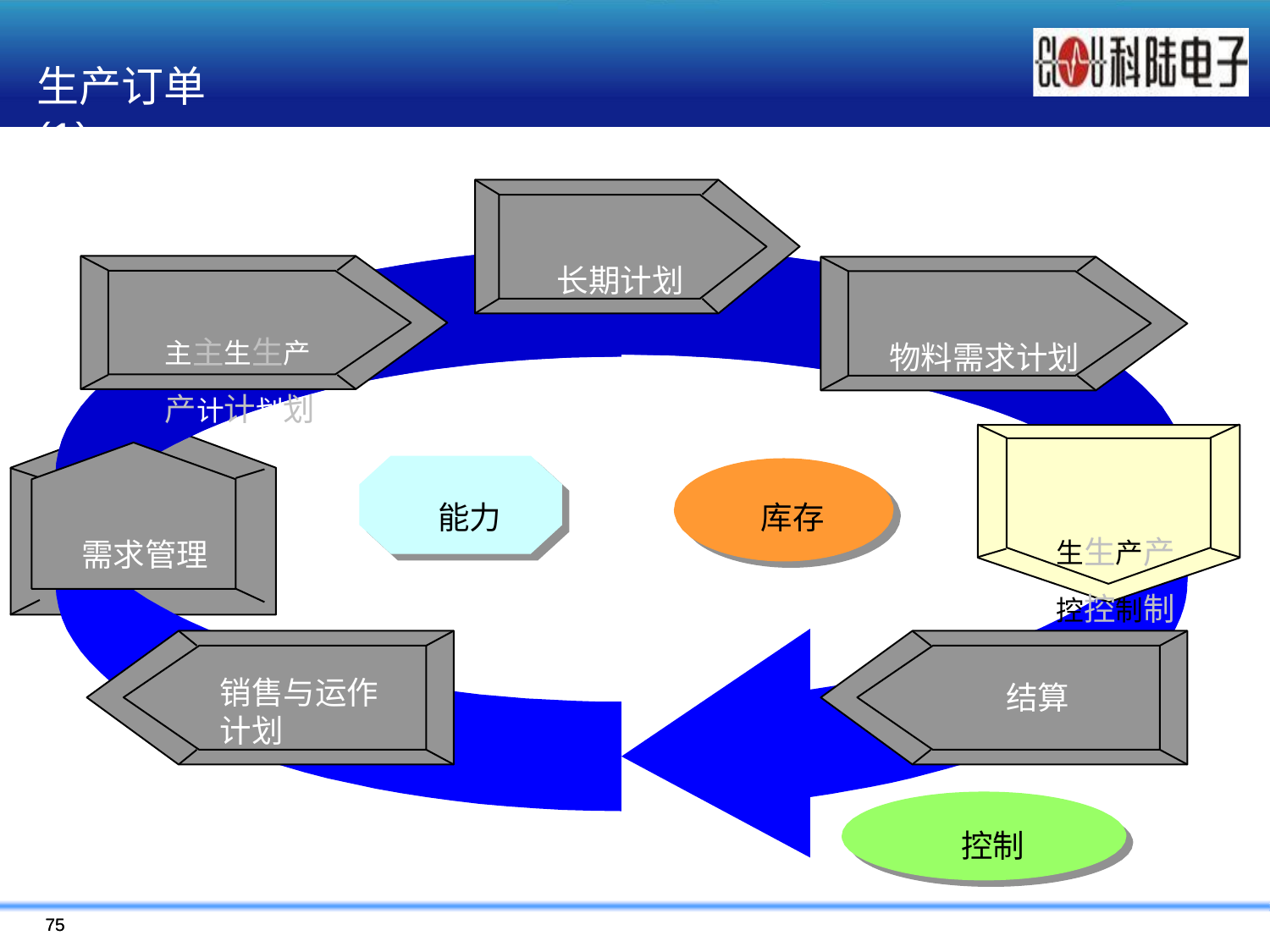

# 生产订单(1)

长期计划

主主生生产产计计划划
物料需求计划

能力
库存
生生产产控控制制
需求管理

销售与运作 计划
结算

R

控制

75
75